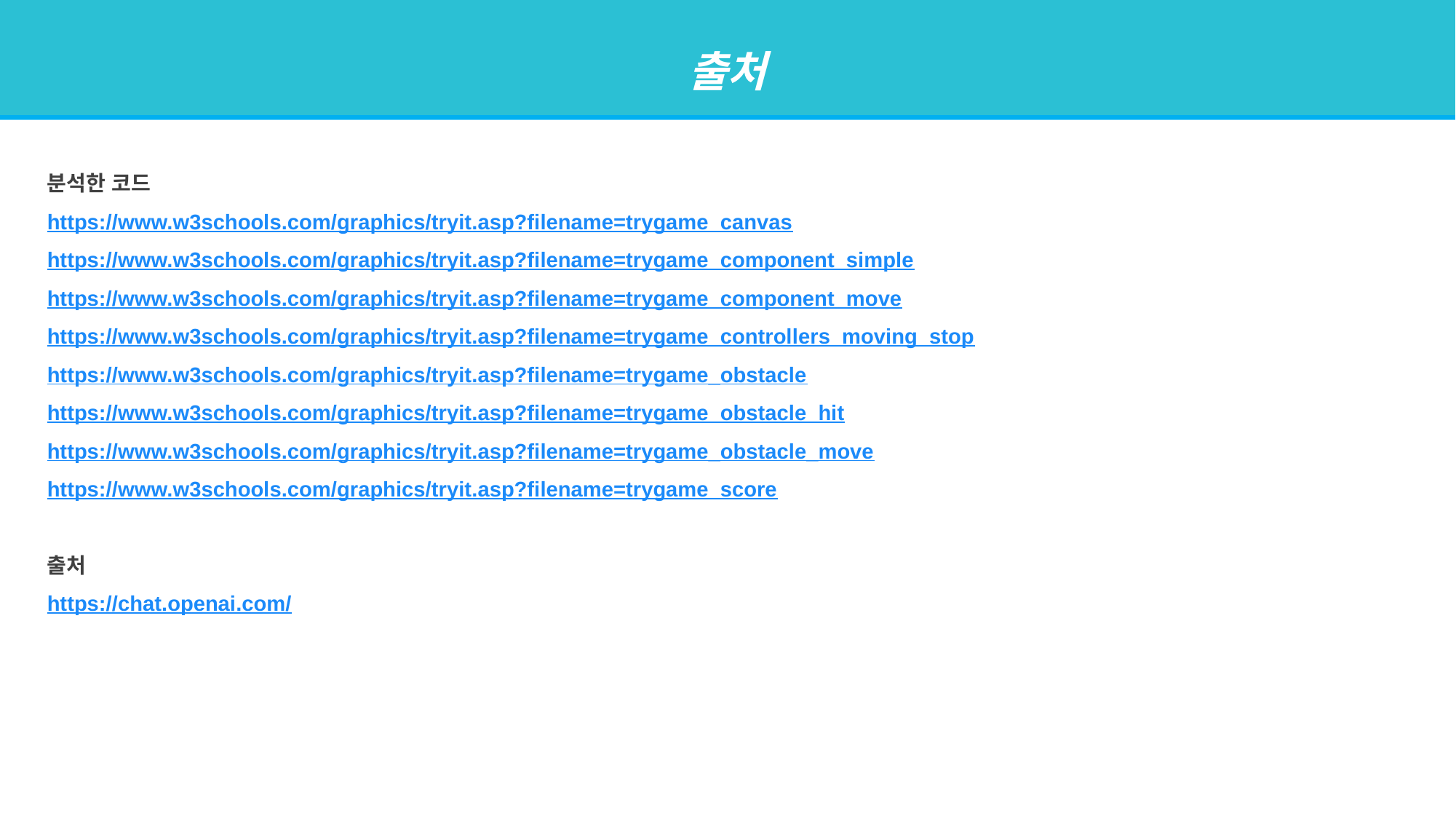

출처
분석한 코드
https://www.w3schools.com/graphics/tryit.asp?filename=trygame_canvas
https://www.w3schools.com/graphics/tryit.asp?filename=trygame_component_simple
https://www.w3schools.com/graphics/tryit.asp?filename=trygame_component_move
https://www.w3schools.com/graphics/tryit.asp?filename=trygame_controllers_moving_stop
https://www.w3schools.com/graphics/tryit.asp?filename=trygame_obstacle
https://www.w3schools.com/graphics/tryit.asp?filename=trygame_obstacle_hit
https://www.w3schools.com/graphics/tryit.asp?filename=trygame_obstacle_move
https://www.w3schools.com/graphics/tryit.asp?filename=trygame_score

출처
https://chat.openai.com/